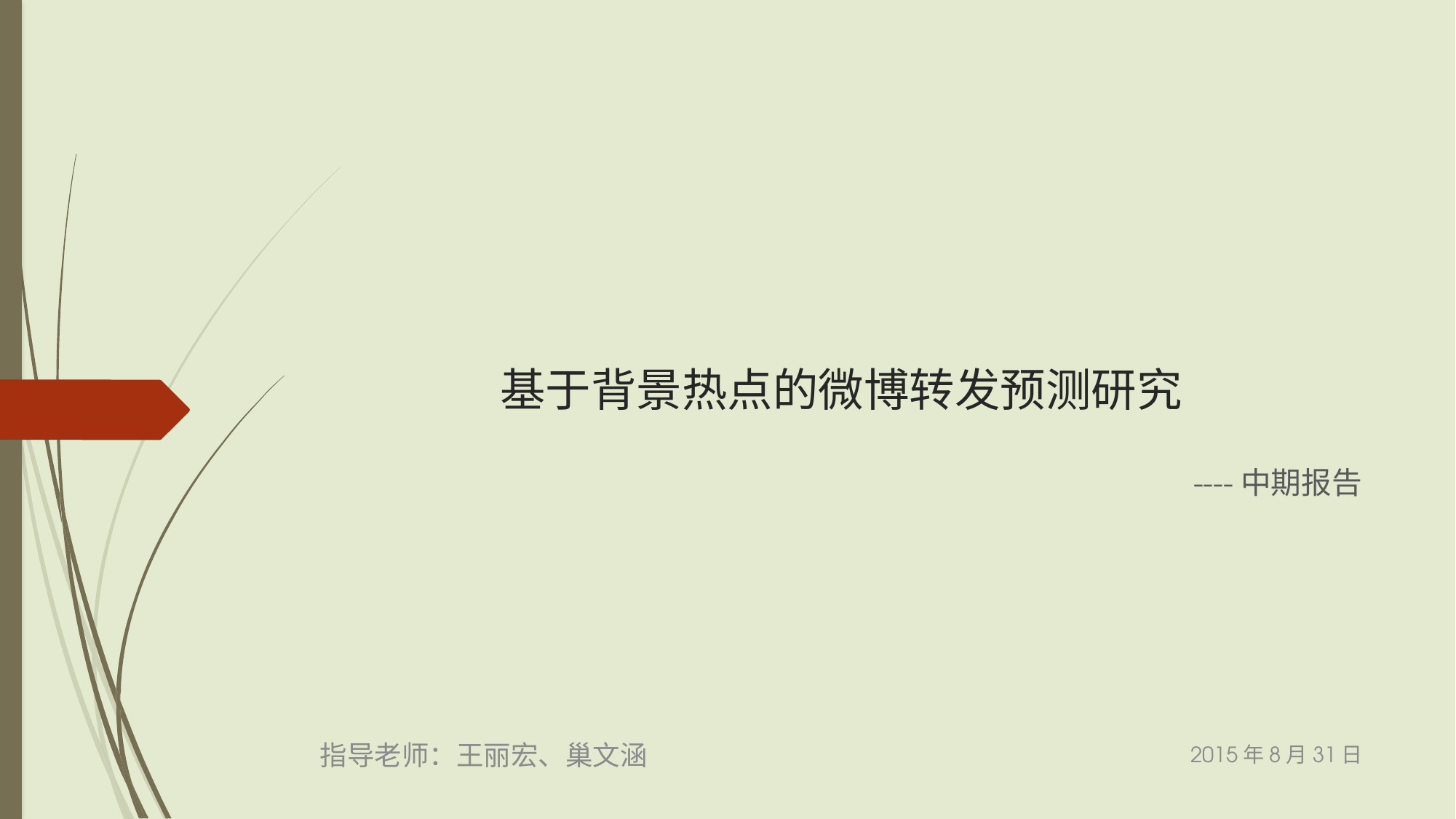

# 基于背景热点的微博转发预测研究
----中期报告
2015年8月31日
指导老师：王丽宏、巢文涵